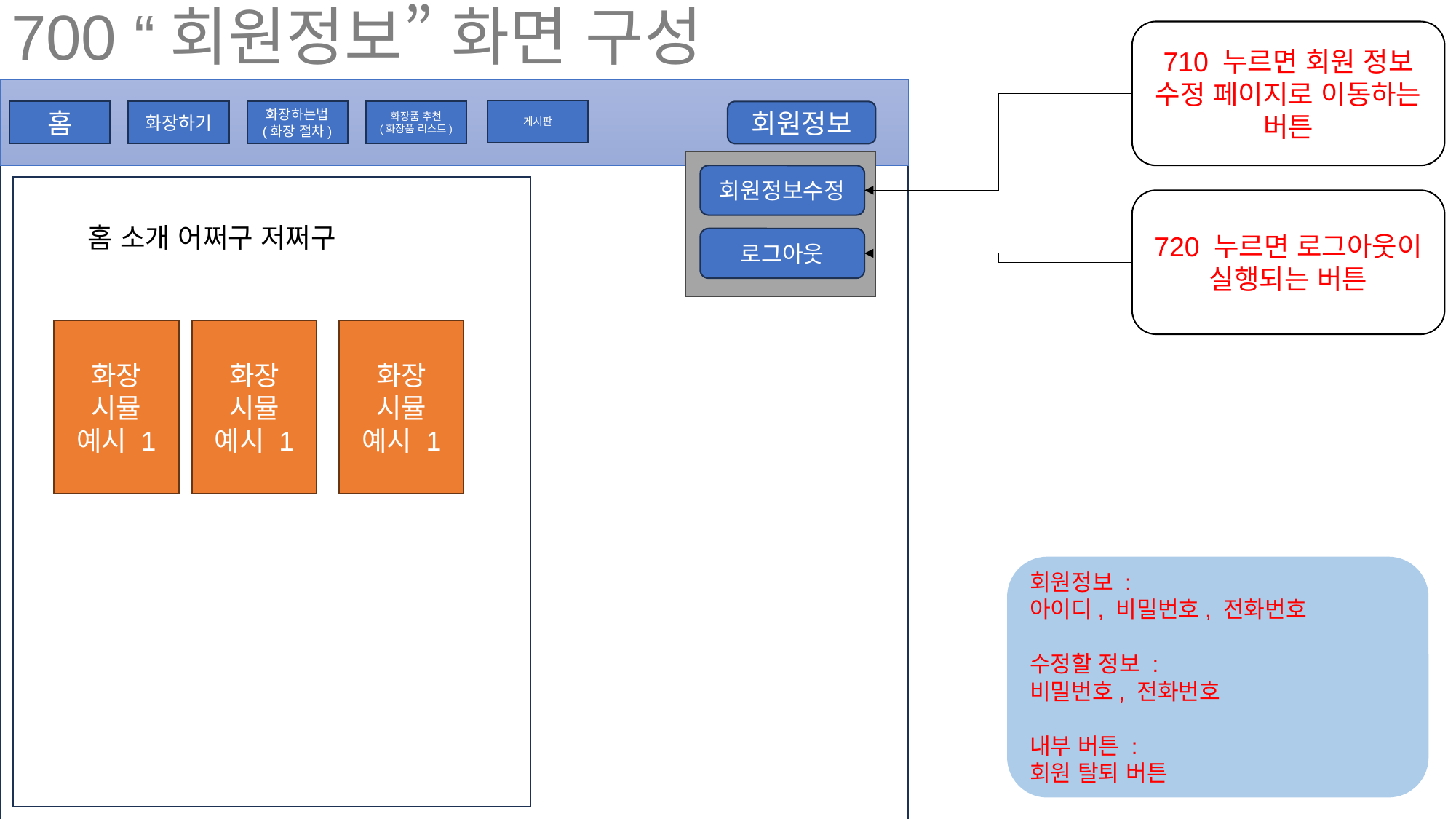

# 700 “회원정보” 화면 구성
710 누르면 회원 정보 수정 페이지로 이동하는 버튼

게시판
회원정보
화장품 추천
(화장품 리스트)
화장하기
화장하는법
(화장 절차)
홈

회원정보수정

720 누르면 로그아웃이 실행되는 버튼
홈 소개 어쩌구 저쩌구
로그아웃
화장
시뮬
예시 1
화장
시뮬
예시 1
화장
시뮬
예시 1
회원정보 :
아이디, 비밀번호, 전화번호
수정할 정보 :
비밀번호, 전화번호

내부 버튼 :
회원 탈퇴 버튼